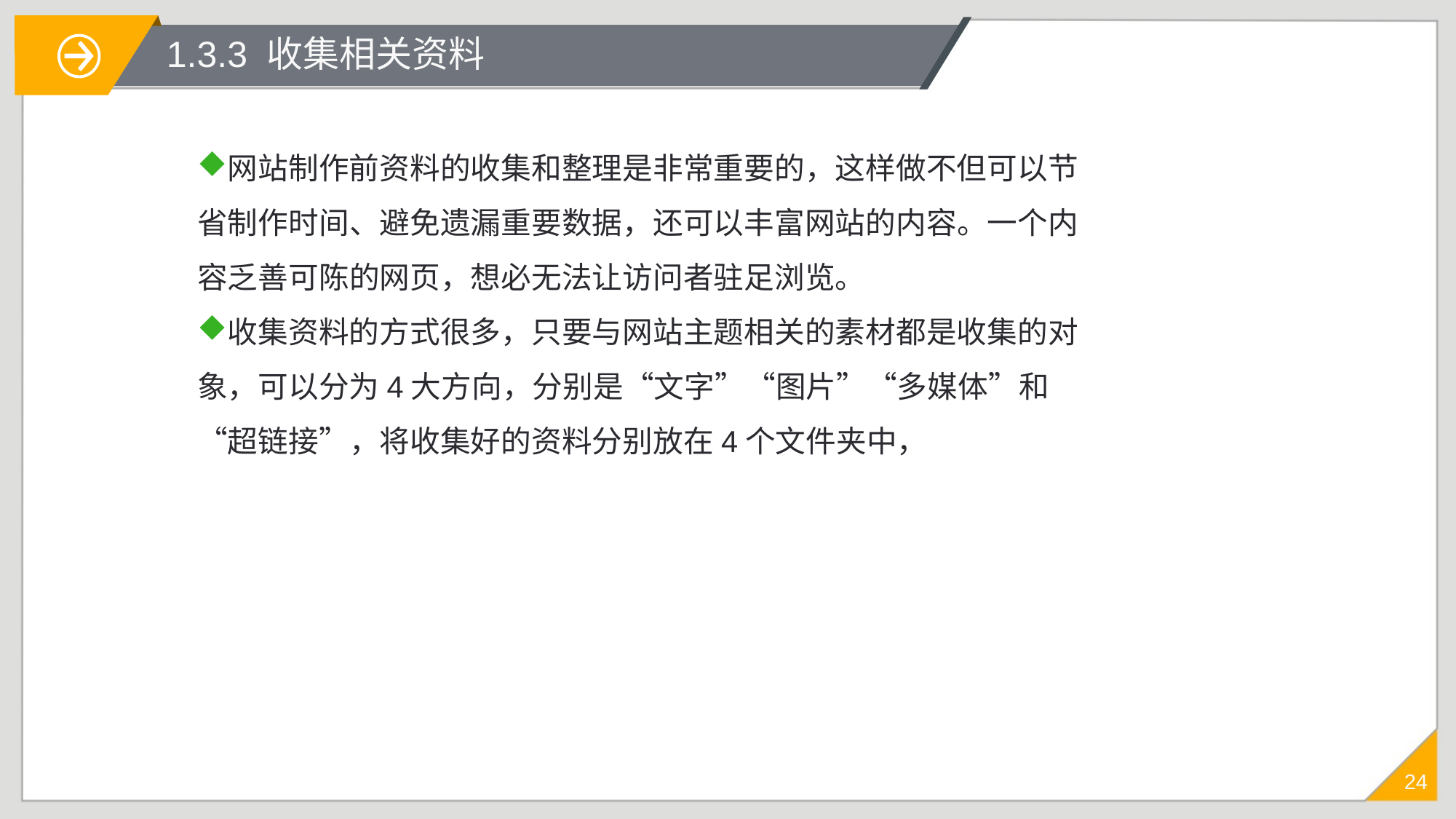

# 1.3.3 收集相关资料
网站制作前资料的收集和整理是非常重要的，这样做不但可以节省制作时间、避免遗漏重要数据，还可以丰富网站的内容。一个内容乏善可陈的网页，想必无法让访问者驻足浏览。
收集资料的方式很多，只要与网站主题相关的素材都是收集的对象，可以分为4大方向，分别是“文字”“图片”“多媒体”和“超链接”，将收集好的资料分别放在4个文件夹中，